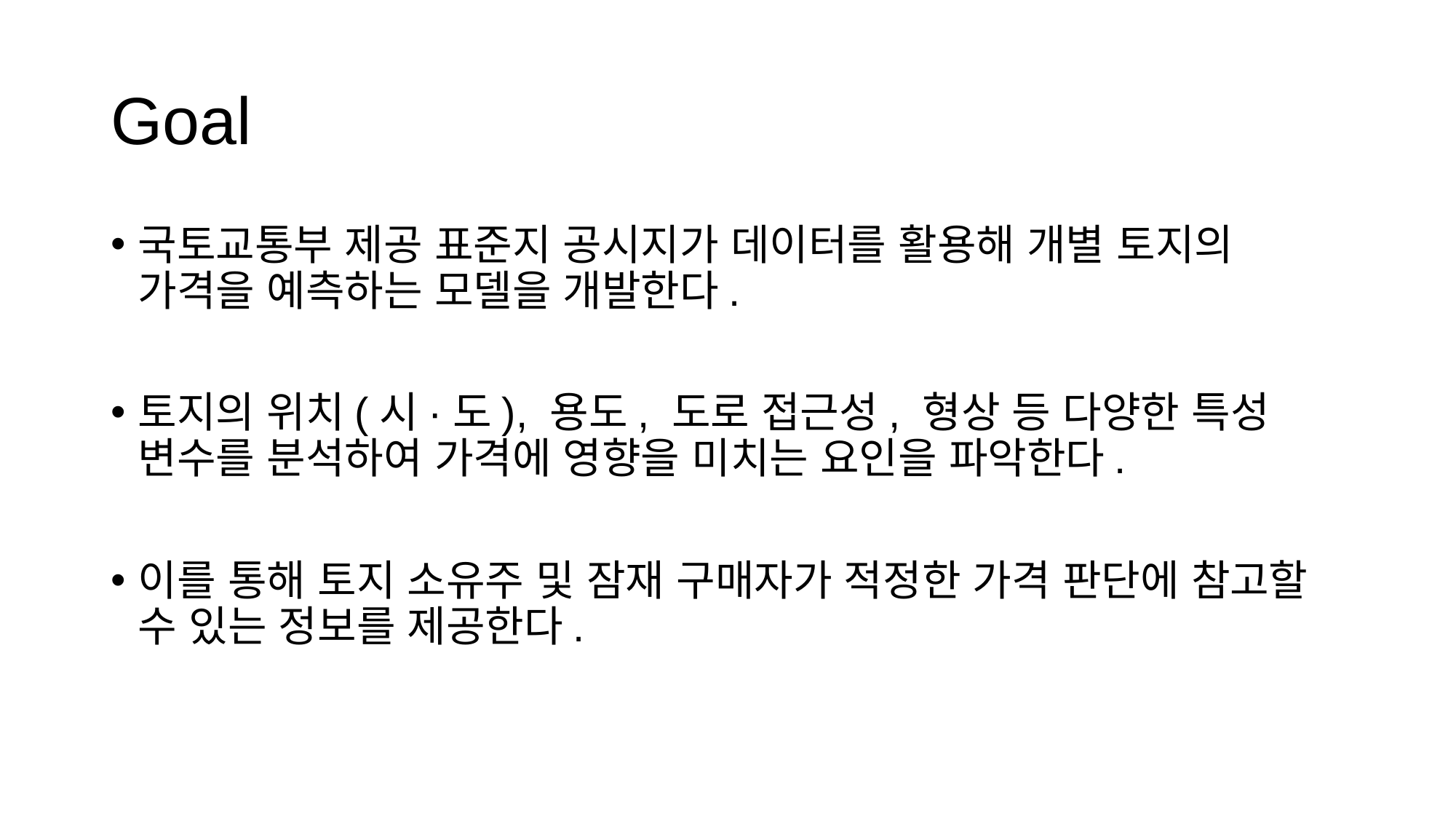

# Goal
국토교통부 제공 표준지 공시지가 데이터를 활용해 개별 토지의 가격을 예측하는 모델을 개발한다.

토지의 위치(시·도), 용도, 도로 접근성, 형상 등 다양한 특성 변수를 분석하여 가격에 영향을 미치는 요인을 파악한다.

이를 통해 토지 소유주 및 잠재 구매자가 적정한 가격 판단에 참고할 수 있는 정보를 제공한다.